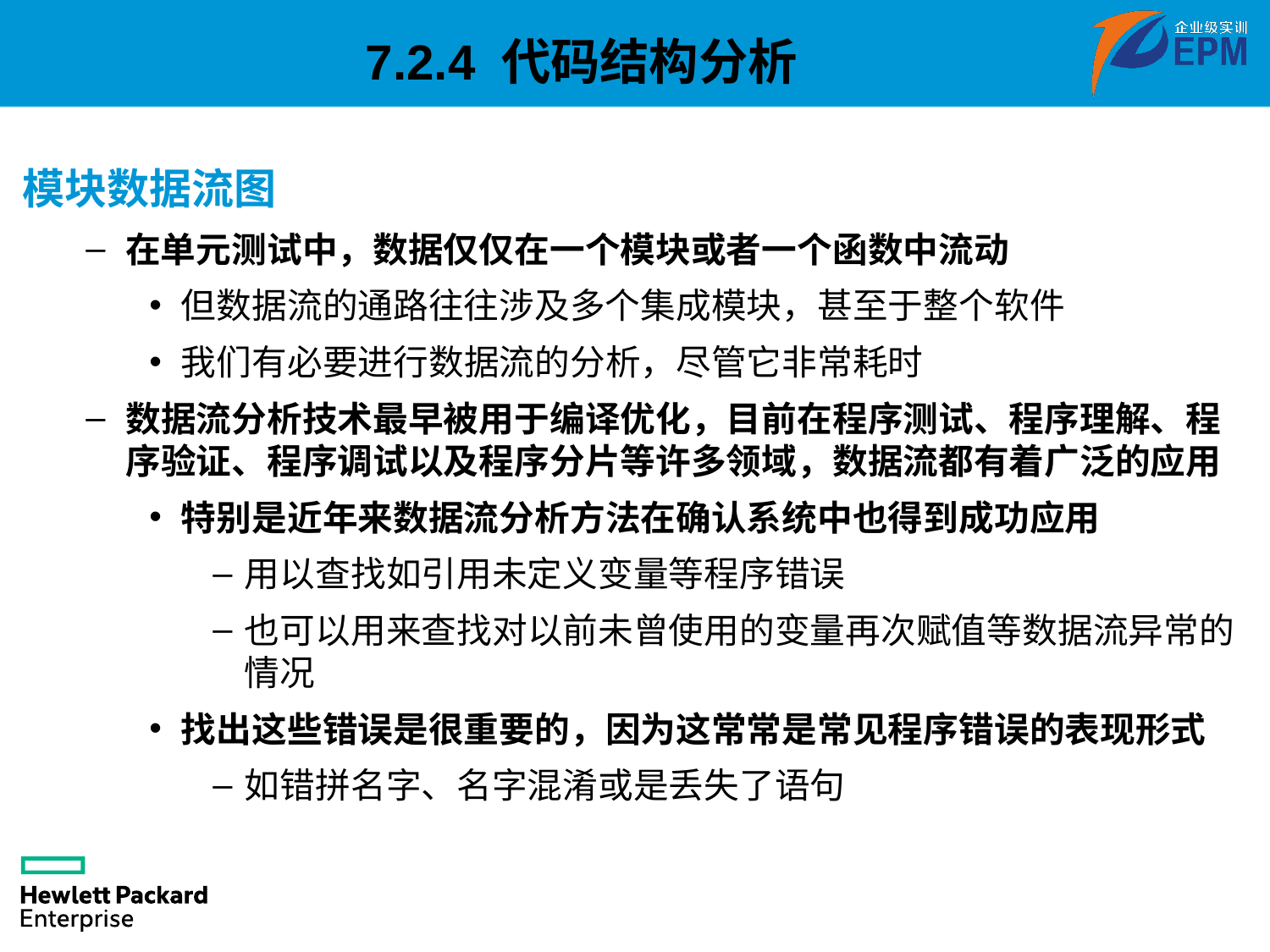

7.2.4 代码结构分析
模块数据流图
在单元测试中，数据仅仅在一个模块或者一个函数中流动
但数据流的通路往往涉及多个集成模块，甚至于整个软件
我们有必要进行数据流的分析，尽管它非常耗时
数据流分析技术最早被用于编译优化，目前在程序测试、程序理解、程序验证、程序调试以及程序分片等许多领域，数据流都有着广泛的应用
特别是近年来数据流分析方法在确认系统中也得到成功应用
用以查找如引用未定义变量等程序错误
也可以用来查找对以前未曾使用的变量再次赋值等数据流异常的情况
找出这些错误是很重要的，因为这常常是常见程序错误的表现形式
如错拼名字、名字混淆或是丢失了语句